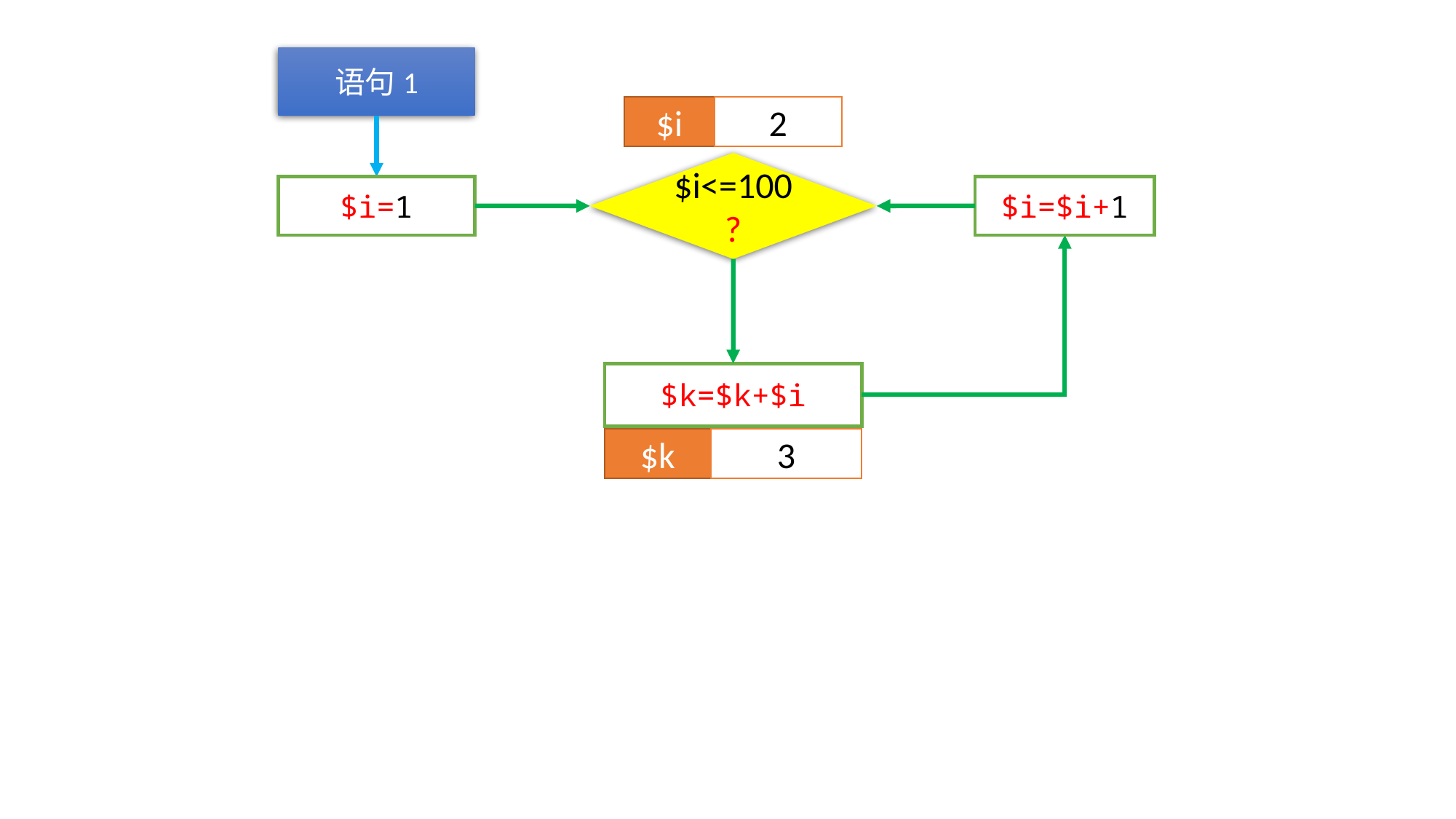

语句1
$i
1
$i
2
$i<=100?
$i=1
$i=$i+1
$k=$k+$i
$k
1
$k
3